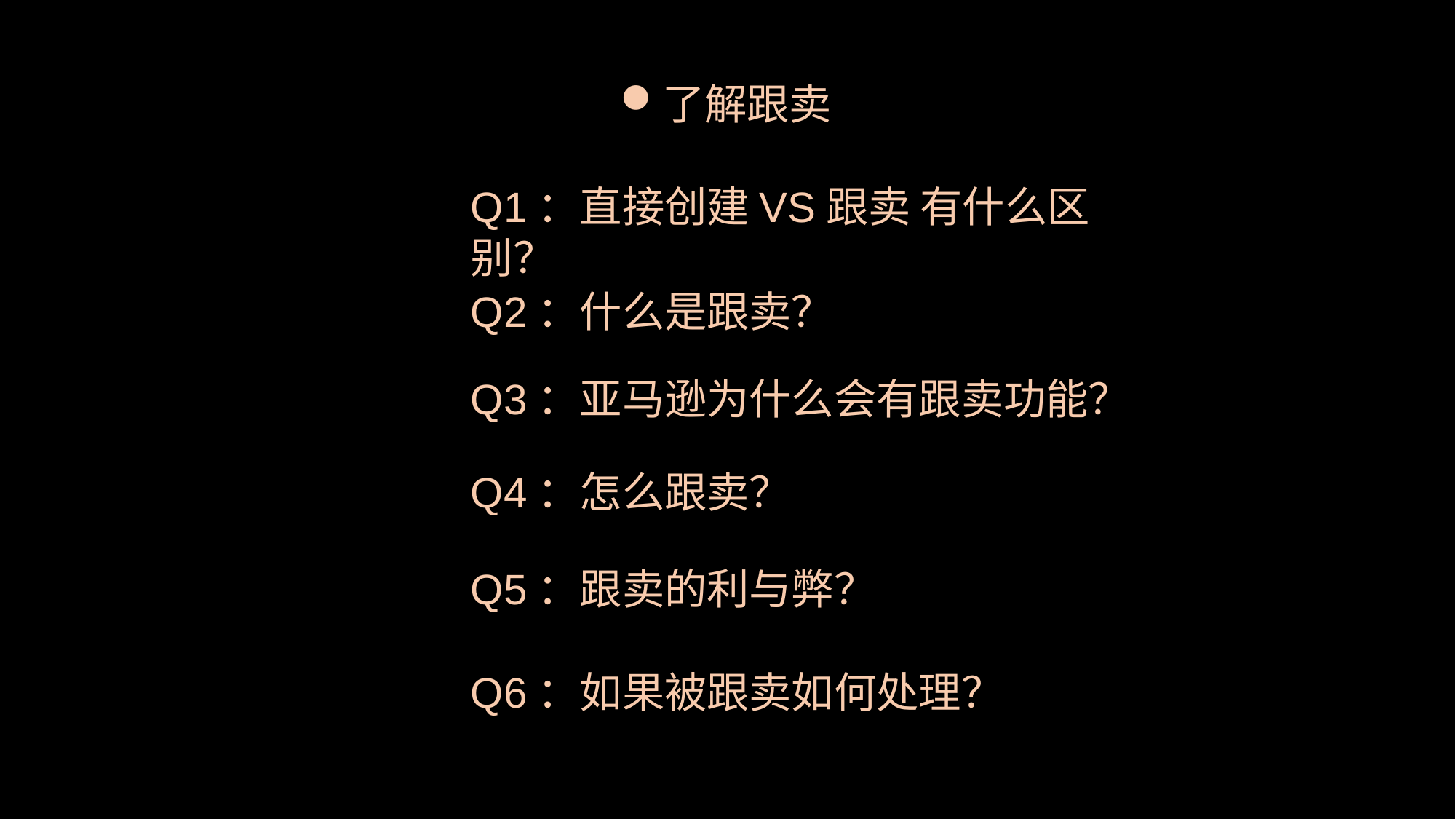

了解跟卖
Q1：直接创建VS跟卖 有什么区别？
Q2：什么是跟卖？
Q3：亚马逊为什么会有跟卖功能？

Q4：怎么跟卖？
Q5：跟卖的利与弊？
Q6：如果被跟卖如何处理？